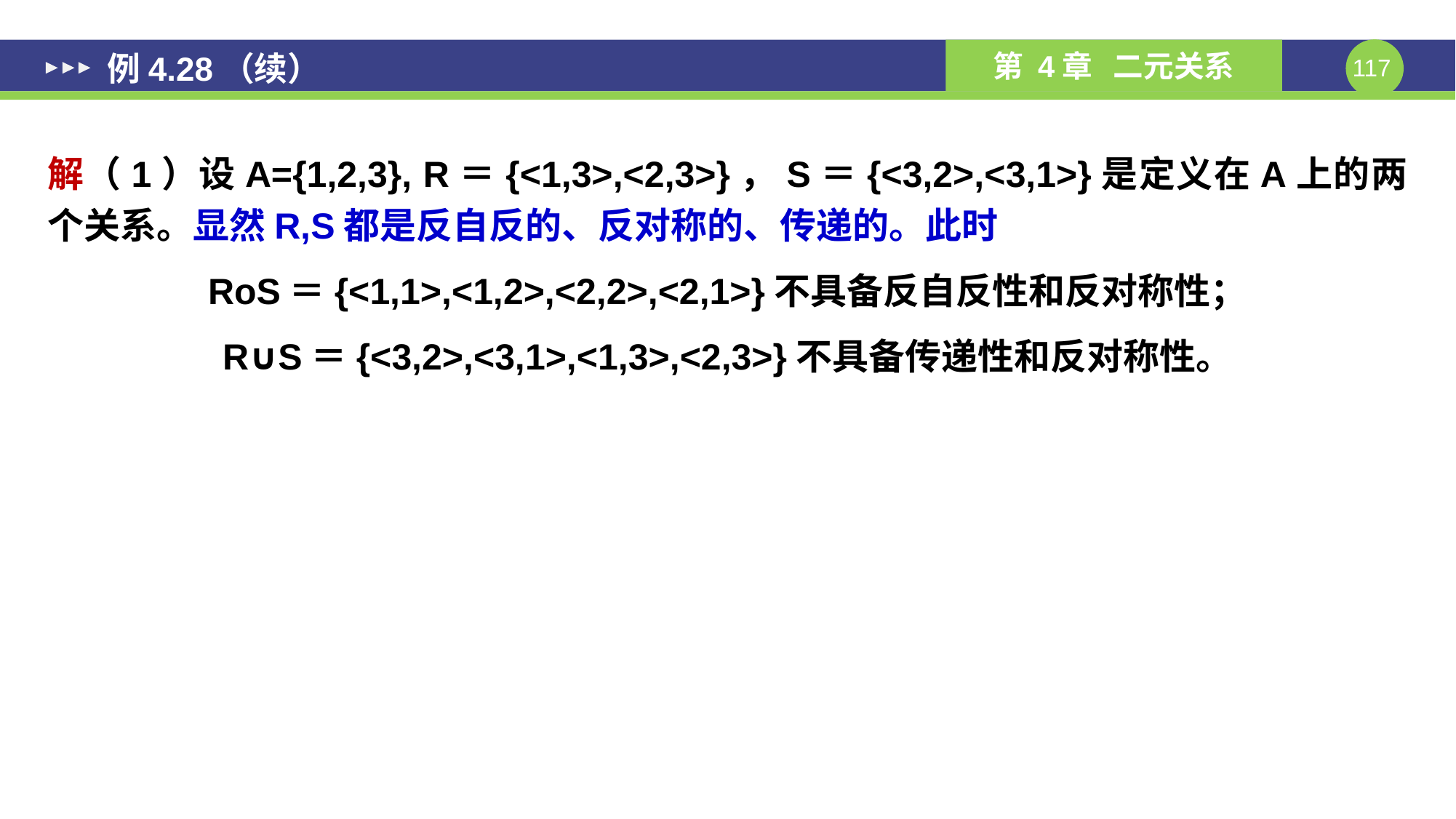

# 例4.28（续）
解（1）设A={1,2,3}, R＝{<1,3>,<2,3>}，S＝{<3,2>,<3,1>}是定义在A上的两个关系。显然R,S都是反自反的、反对称的、传递的。此时
RoS＝{<1,1>,<1,2>,<2,2>,<2,1>}不具备反自反性和反对称性；
R∪S＝{<3,2>,<3,1>,<1,3>,<2,3>}不具备传递性和反对称性。